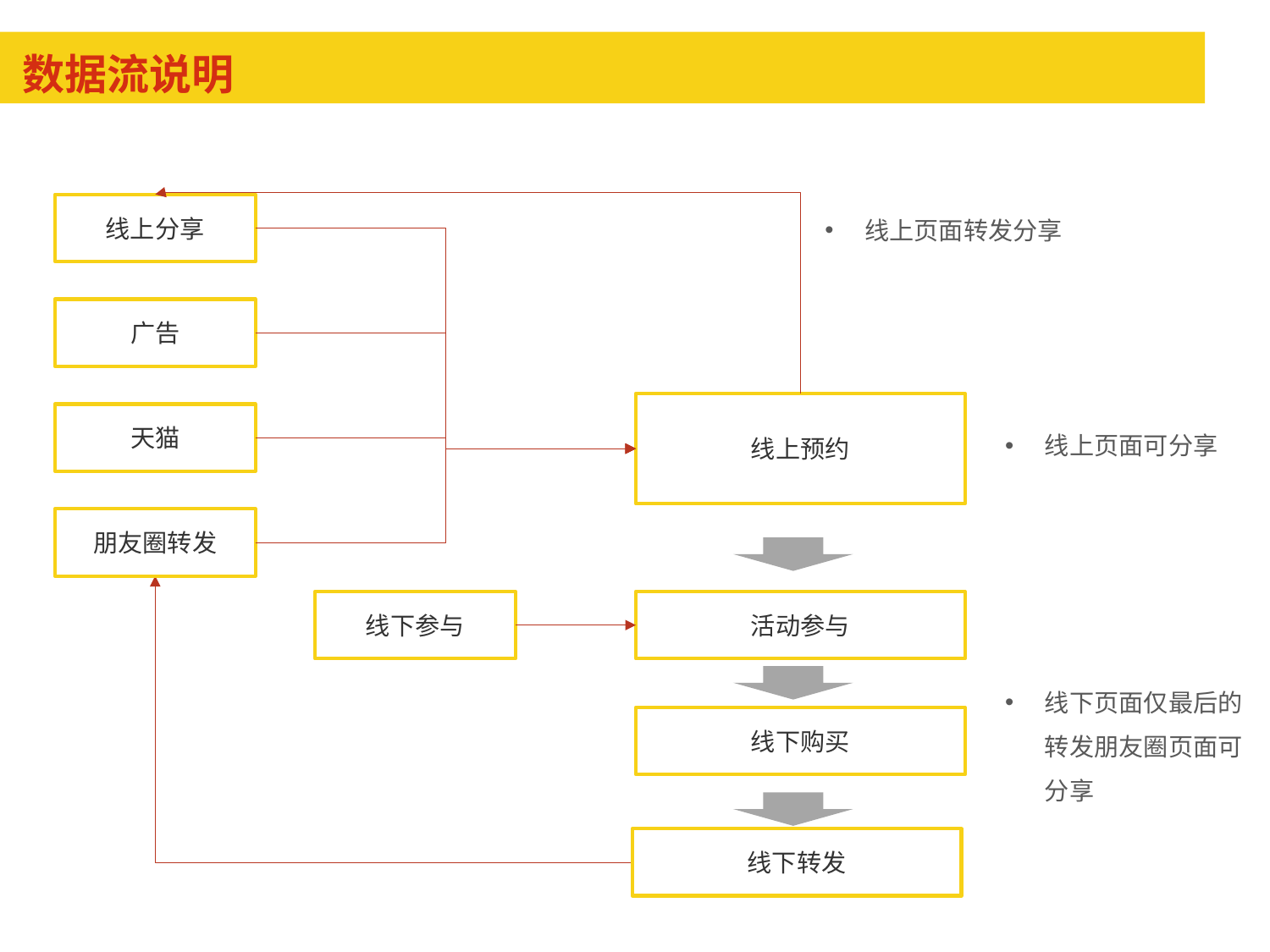

# 数据流说明
线上分享
线上页面转发分享
广告
线上预约
天猫
线上页面可分享
朋友圈转发

线下页面仅最后的转发朋友圈页面可分享
线下参与
活动参与

线下购买

线下转发